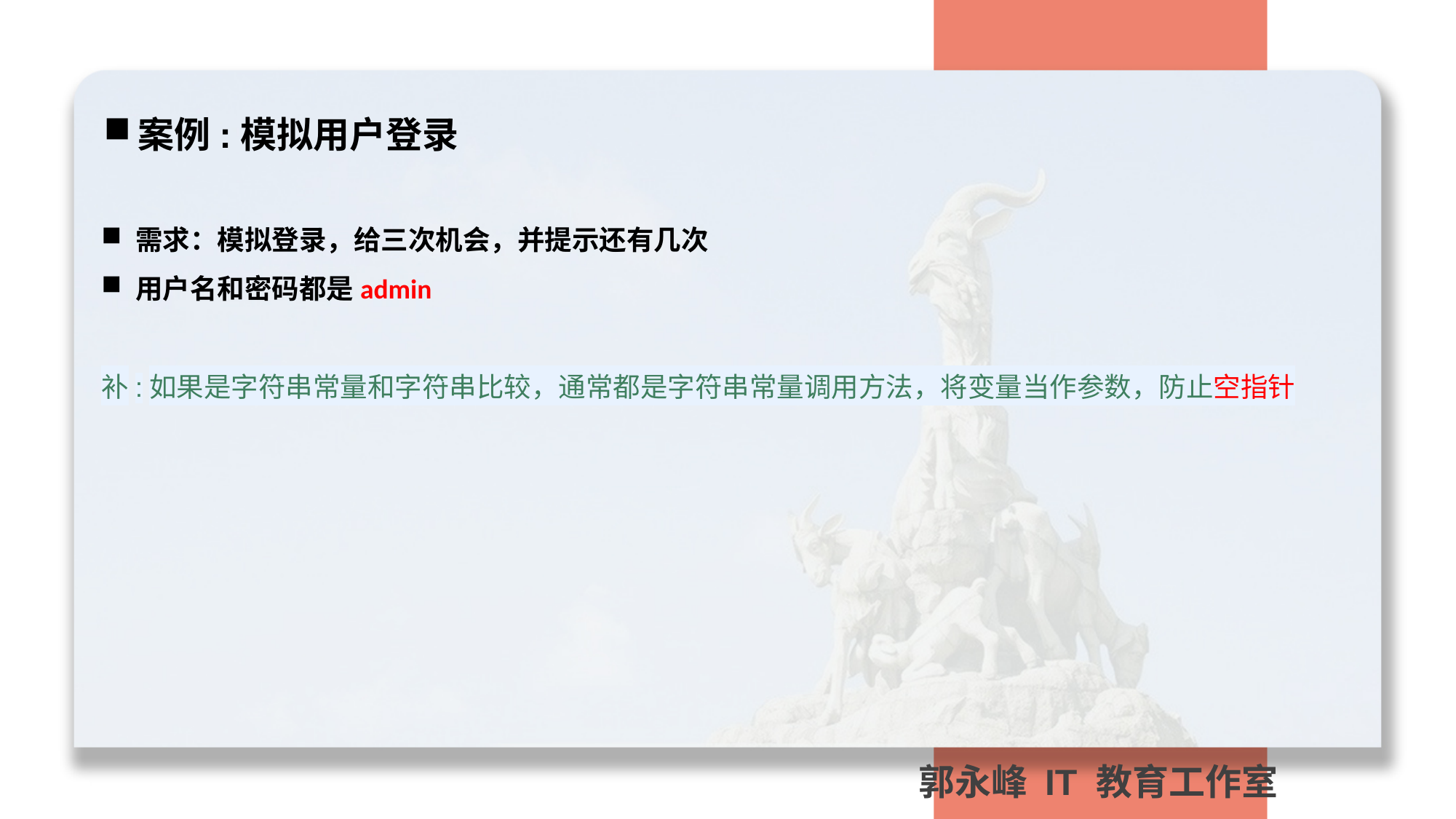

案例:模拟用户登录
需求：模拟登录，给三次机会，并提示还有几次
用户名和密码都是admin

补:如果是字符串常量和字符串比较，通常都是字符串常量调用方法，将变量当作参数，防止空指针